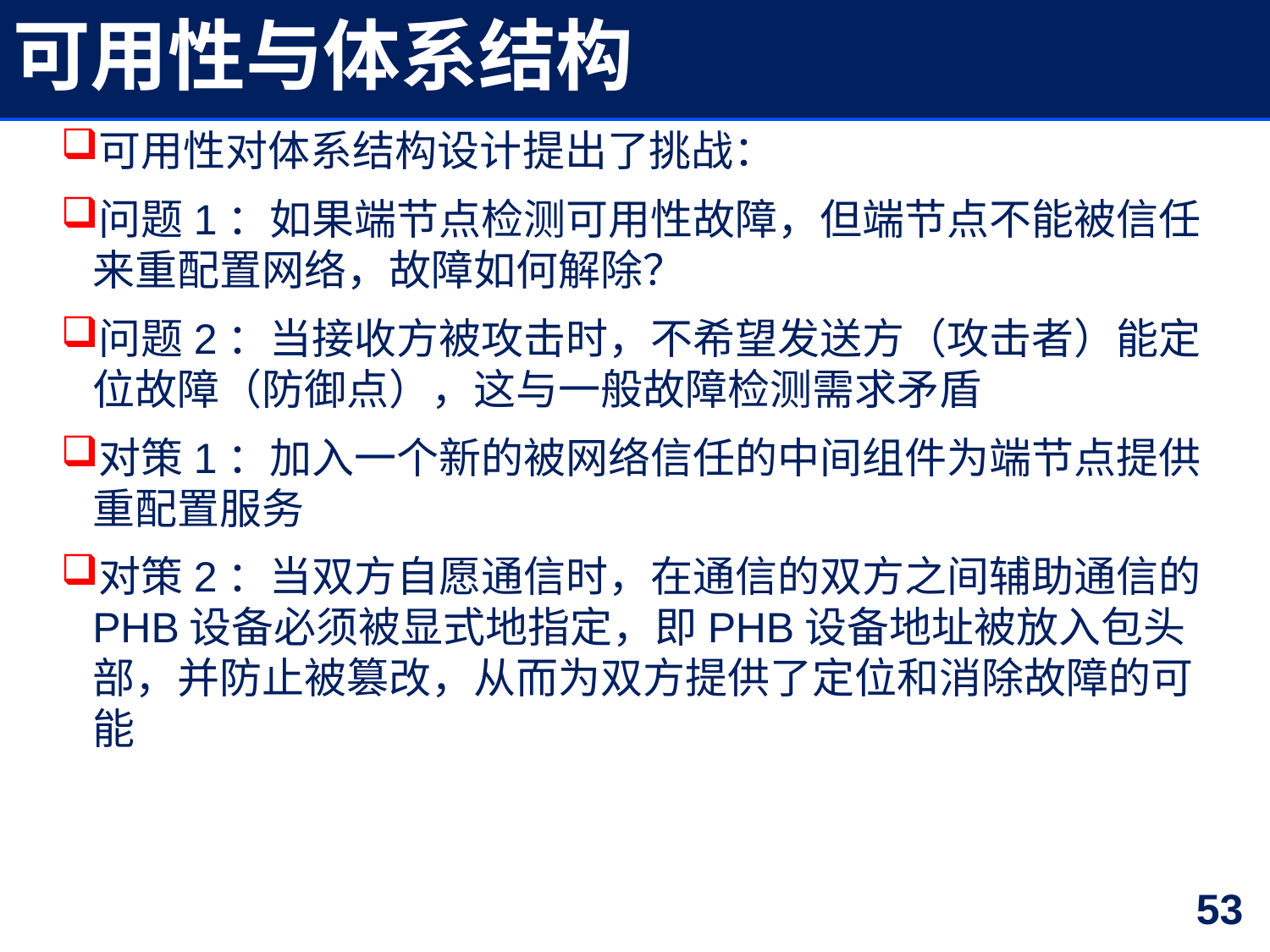

# 可用性与体系结构
可用性对体系结构设计提出了挑战：
问题1：如果端节点检测可用性故障，但端节点不能被信任来重配置网络，故障如何解除？
问题2：当接收方被攻击时，不希望发送方（攻击者）能定位故障（防御点），这与一般故障检测需求矛盾
对策1：加入一个新的被网络信任的中间组件为端节点提供重配置服务
对策2：当双方自愿通信时，在通信的双方之间辅助通信的PHB设备必须被显式地指定，即PHB设备地址被放入包头部，并防止被篡改，从而为双方提供了定位和消除故障的可能

53